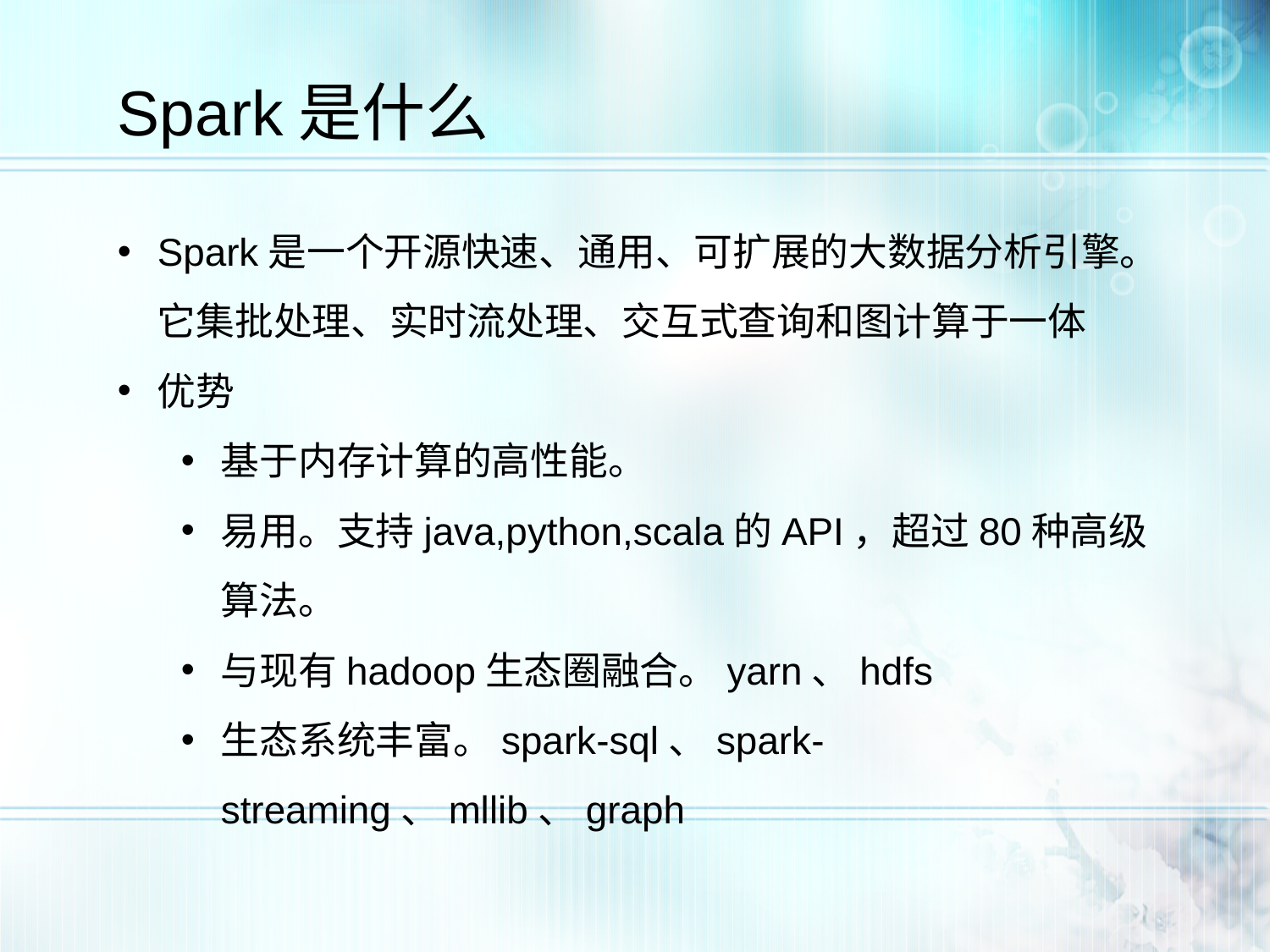

Spark是什么
Spark是一个开源快速、通用、可扩展的大数据分析引擎。它集批处理、实时流处理、交互式查询和图计算于一体
优势
基于内存计算的高性能。
易用。支持java,python,scala的API，超过80种高级算法。
与现有hadoop生态圈融合。yarn、hdfs
生态系统丰富。spark-sql、spark-streaming、mllib、graph